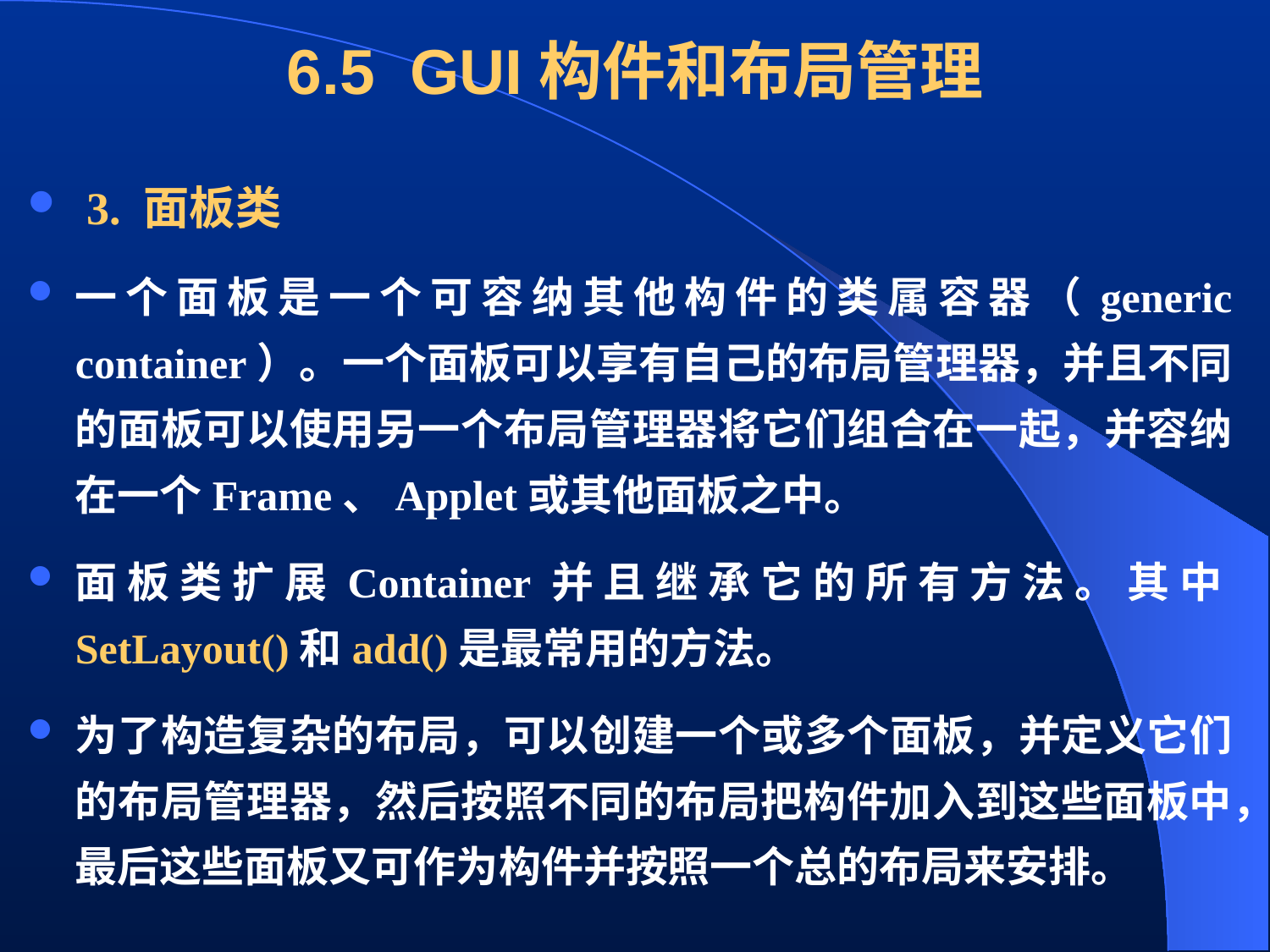

# 6.5  GUI构件和布局管理
 3. 面板类
一个面板是一个可容纳其他构件的类属容器（generic container）。一个面板可以享有自己的布局管理器，并且不同的面板可以使用另一个布局管理器将它们组合在一起，并容纳在一个Frame、Applet或其他面板之中。
面板类扩展Container并且继承它的所有方法。其中SetLayout()和add()是最常用的方法。
为了构造复杂的布局，可以创建一个或多个面板，并定义它们的布局管理器，然后按照不同的布局把构件加入到这些面板中，最后这些面板又可作为构件并按照一个总的布局来安排。